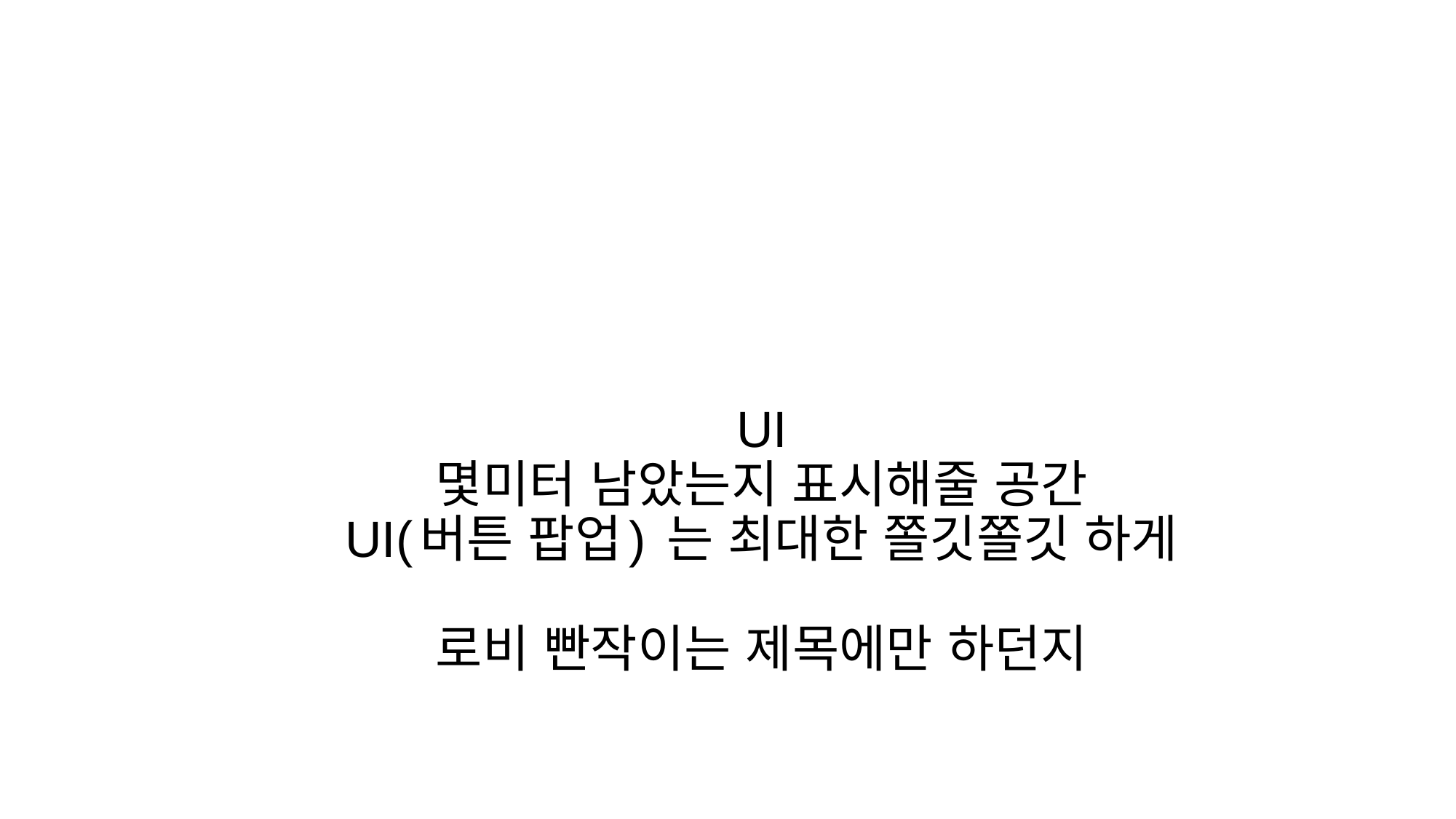

# UI 몇미터 남았는지 표시해줄 공간 UI(버튼 팝업) 는 최대한 쫄깃쫄깃 하게 로비 빤작이는 제목에만 하던지